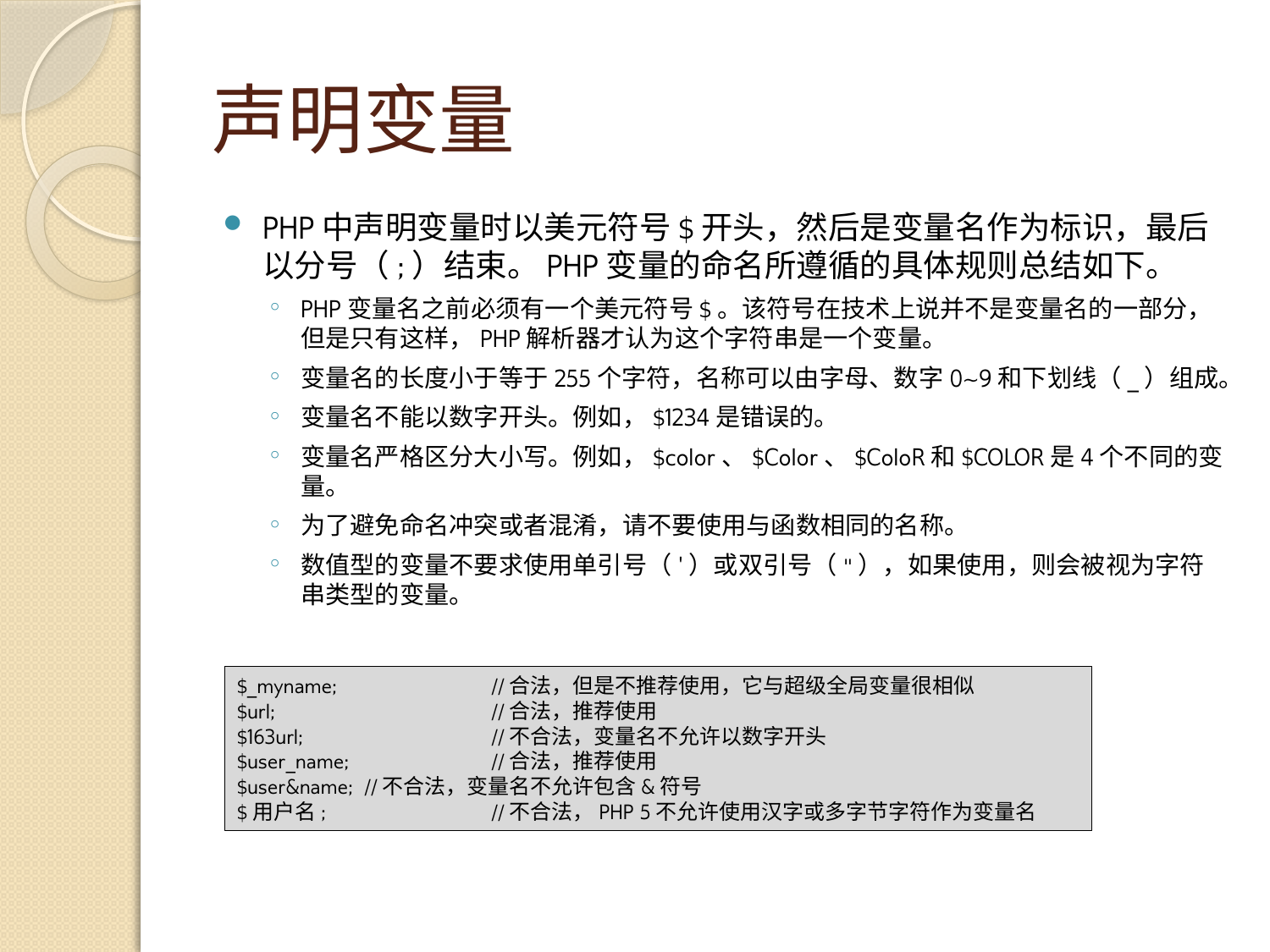

# 声明变量
PHP中声明变量时以美元符号$开头，然后是变量名作为标识，最后以分号（;）结束。PHP变量的命名所遵循的具体规则总结如下。
PHP变量名之前必须有一个美元符号$。该符号在技术上说并不是变量名的一部分，但是只有这样，PHP解析器才认为这个字符串是一个变量。
变量名的长度小于等于255个字符，名称可以由字母、数字0~9和下划线（_）组成。
变量名不能以数字开头。例如，$1234是错误的。
变量名严格区分大小写。例如，$color、$Color、$ColoR和$COLOR是4个不同的变量。
为了避免命名冲突或者混淆，请不要使用与函数相同的名称。
数值型的变量不要求使用单引号（'）或双引号（"），如果使用，则会被视为字符串类型的变量。
$_myname;		//合法，但是不推荐使用，它与超级全局变量很相似
$url;		//合法，推荐使用
$163url;		//不合法，变量名不允许以数字开头
$user_name;		//合法，推荐使用
$user&name;	//不合法，变量名不允许包含&符号
$用户名;		//不合法，PHP 5不允许使用汉字或多字节字符作为变量名